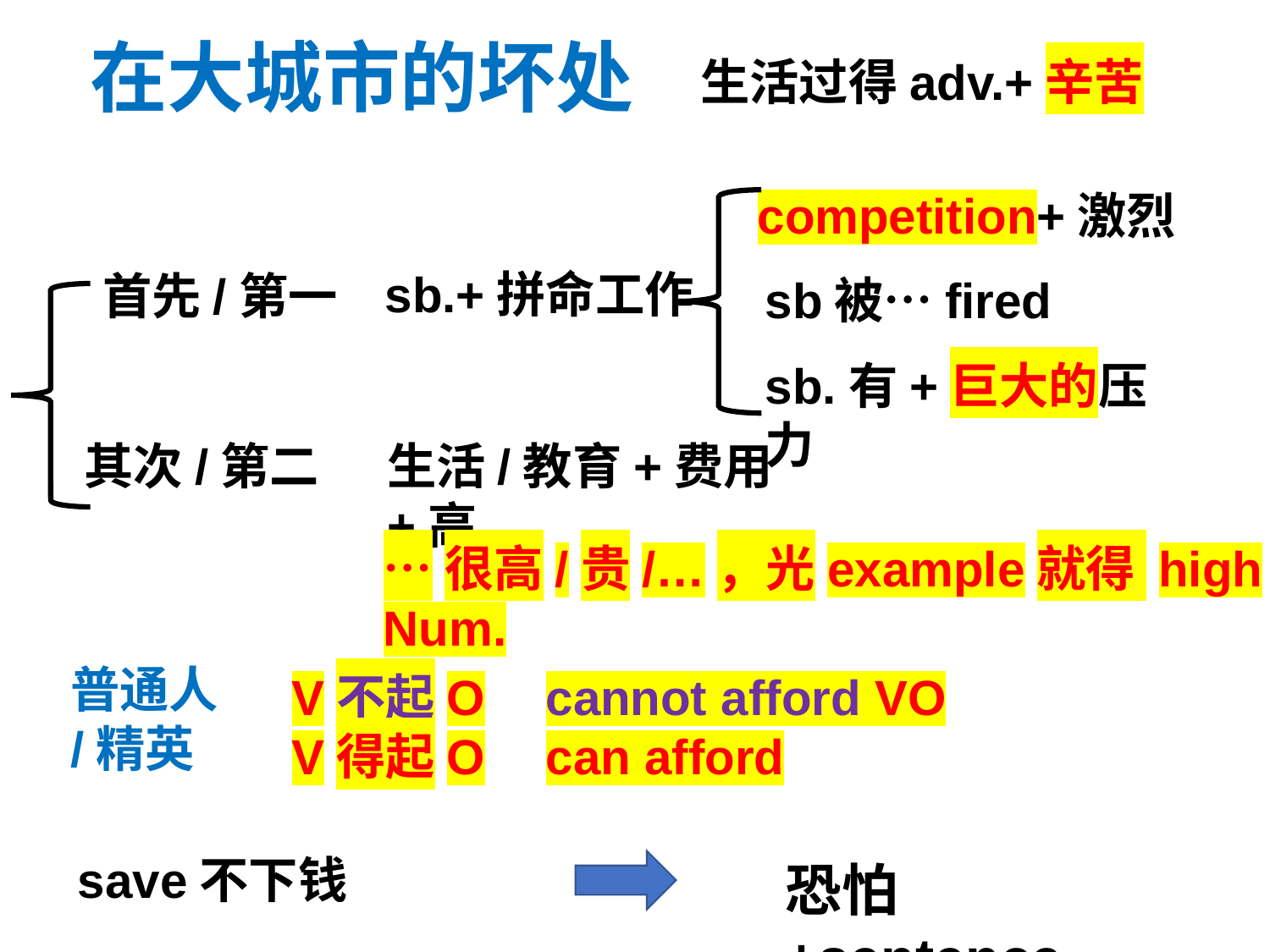

在大城市的坏处
生活过得adv.+辛苦
competition+激烈

sb.+拼命工作
首先/第一
sb被…fired

sb.有+巨大的压力
其次/第二
生活/教育+费用+高
…很高/贵/…，光example就得 high Num.
普通人/精英
V不起O	cannot afford VO
V得起O	can afford
save不下钱
恐怕+sentence